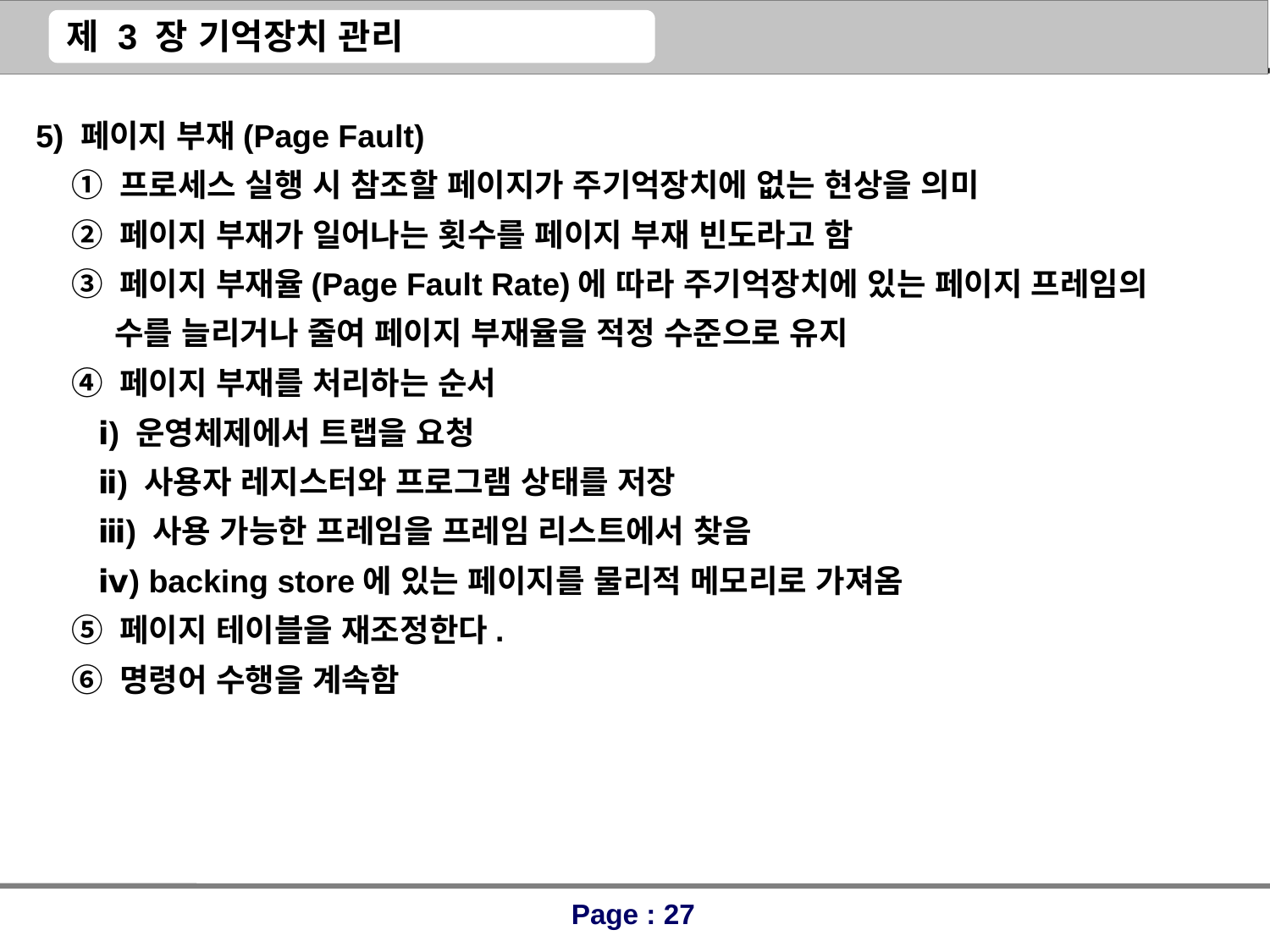

5) 페이지 부재(Page Fault)
    ① 프로세스 실행 시 참조할 페이지가 주기억장치에 없는 현상을 의미
    ② 페이지 부재가 일어나는 횟수를 페이지 부재 빈도라고 함
    ③ 페이지 부재율(Page Fault Rate)에 따라 주기억장치에 있는 페이지 프레임의
        수를 늘리거나 줄여 페이지 부재율을 적정 수준으로 유지
    ④ 페이지 부재를 처리하는 순서
       ⅰ) 운영체제에서 트랩을 요청
       ⅱ) 사용자 레지스터와 프로그램 상태를 저장
       ⅲ) 사용 가능한 프레임을 프레임 리스트에서 찾음
       ⅳ) backing store에 있는 페이지를 물리적 메모리로 가져옴
    ⑤ 페이지 테이블을 재조정한다.
    ⑥ 명령어 수행을 계속함
Page : 27